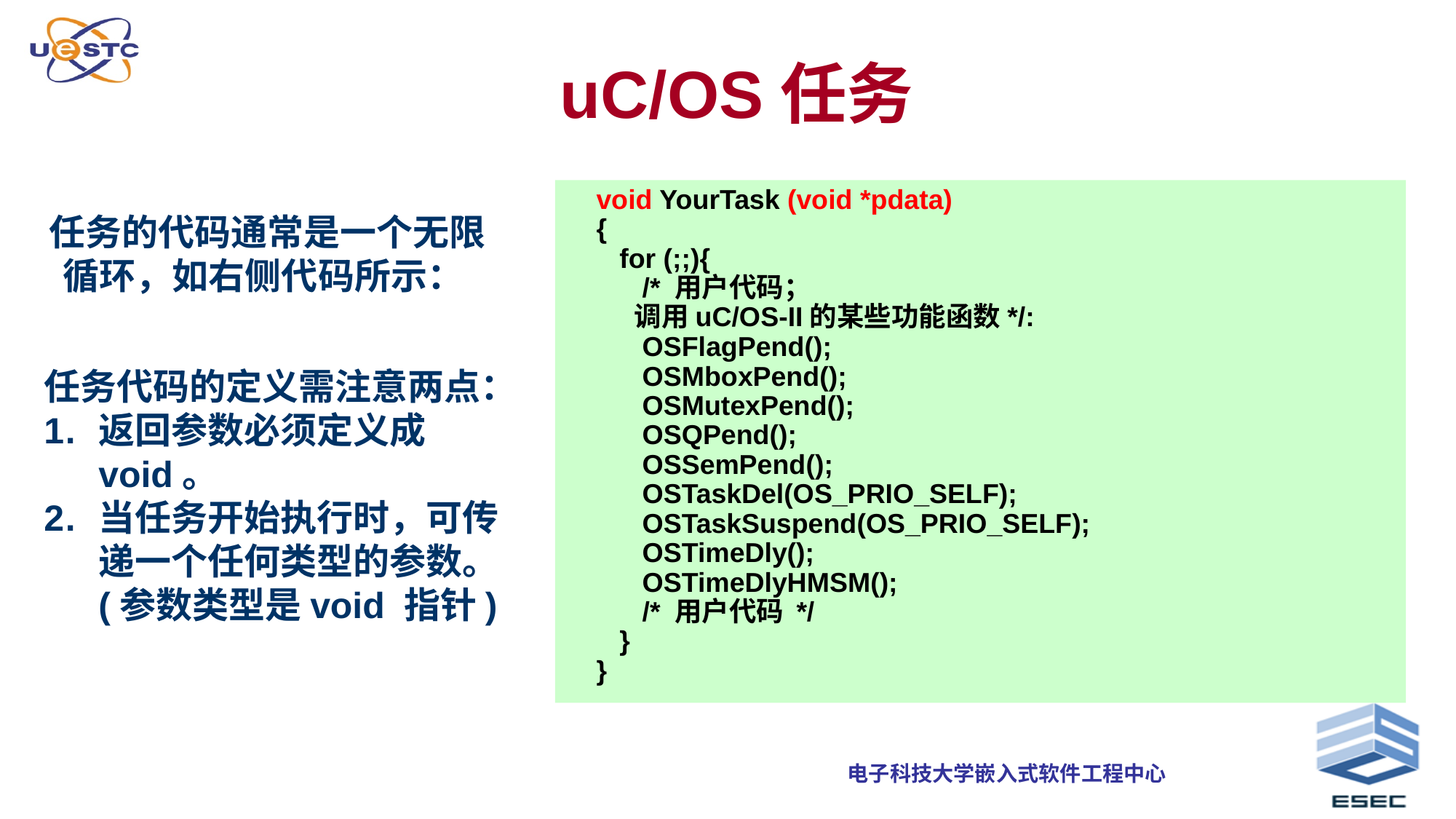

# uC/OS任务
    void YourTask (void *pdata)
    {
       for (;;){
          /* 用户代码；
          调用uC/OS-II的某些功能函数*/:
          OSFlagPend();
          OSMboxPend();
          OSMutexPend();
          OSQPend();
          OSSemPend();
          OSTaskDel(OS_PRIO_SELF);
          OSTaskSuspend(OS_PRIO_SELF);
          OSTimeDly();
          OSTimeDlyHMSM();
          /* 用户代码 */
       }
    }

任务的代码通常是一个无限循环，如右侧代码所示：
任务代码的定义需注意两点：
返回参数必须定义成void。
当任务开始执行时，可传递一个任何类型的参数。(参数类型是void 指针)